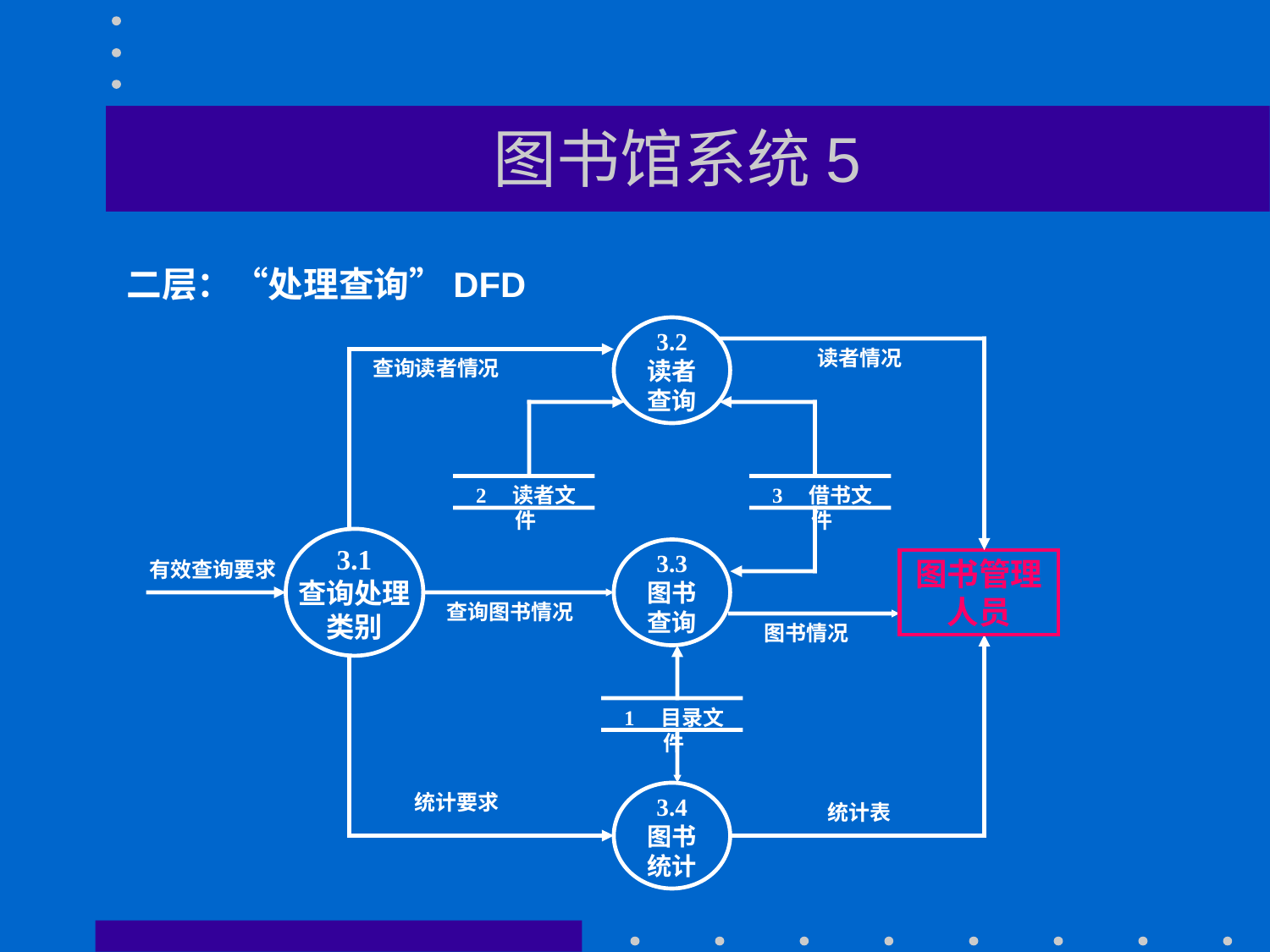

# 图书馆系统5
二层：“处理查询”DFD
3.2
读者
查询

查询读者情况

读者情况

图书管理
人员

2    读者文件

3    借书文件

3.1
查询处理
类别
3.3
图书
查询

查询图书情况
有效查询要求

图书情况

统计表

1    目录文件

统计要求

3.4
图书
统计

89